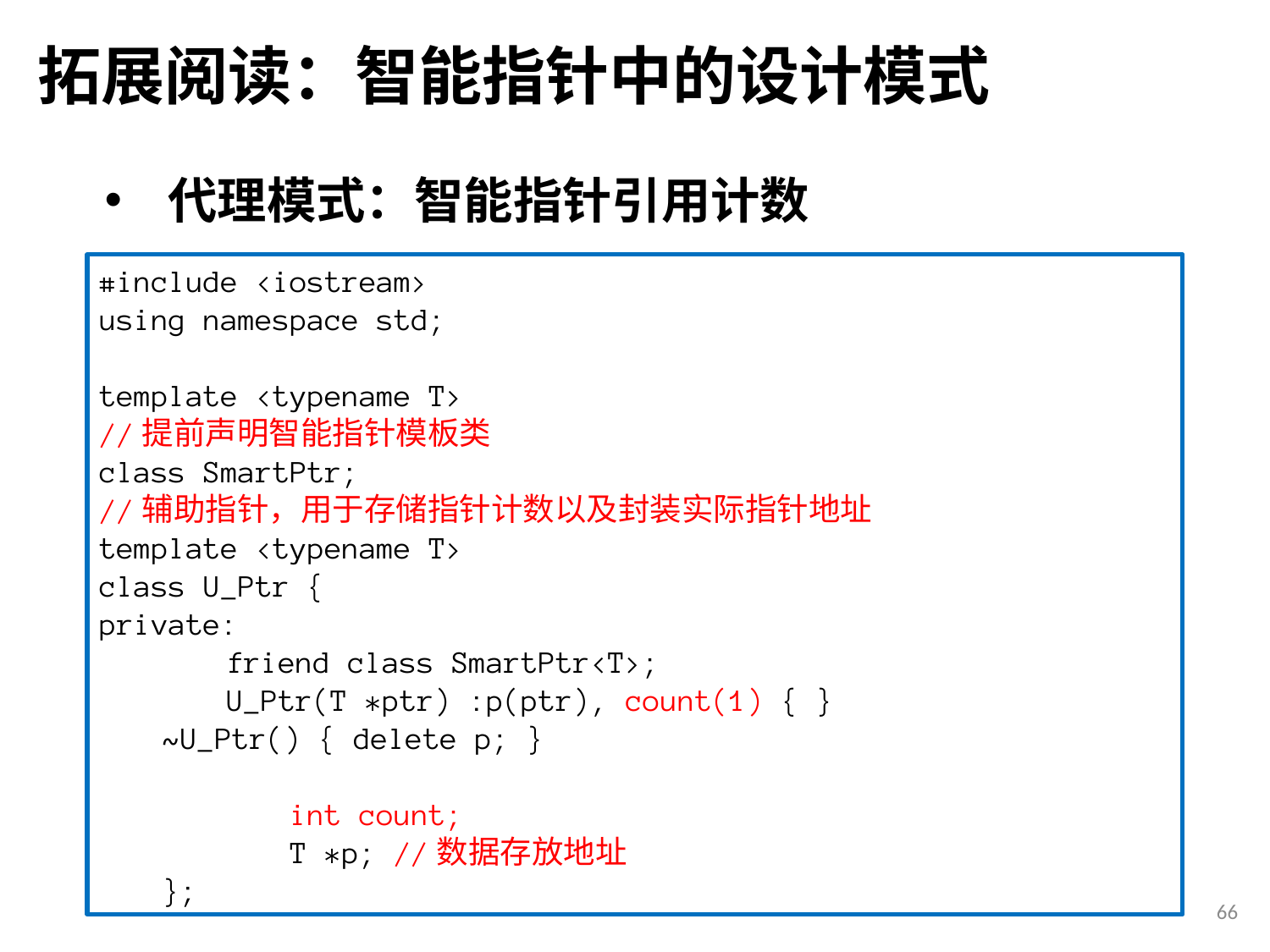

# 拓展阅读：智能指针中的设计模式
代理模式：智能指针引用计数
#include <iostream>
using namespace std;

template <typename T>
//提前声明智能指针模板类
class SmartPtr;
//辅助指针，用于存储指针计数以及封装实际指针地址
template <typename T>
class U_Ptr {
private:
	friend class SmartPtr<T>;
	U_Ptr(T *ptr) :p(ptr), count(1) { }
~U_Ptr() { delete p; }

	int count;
	T *p; //数据存放地址
};
66